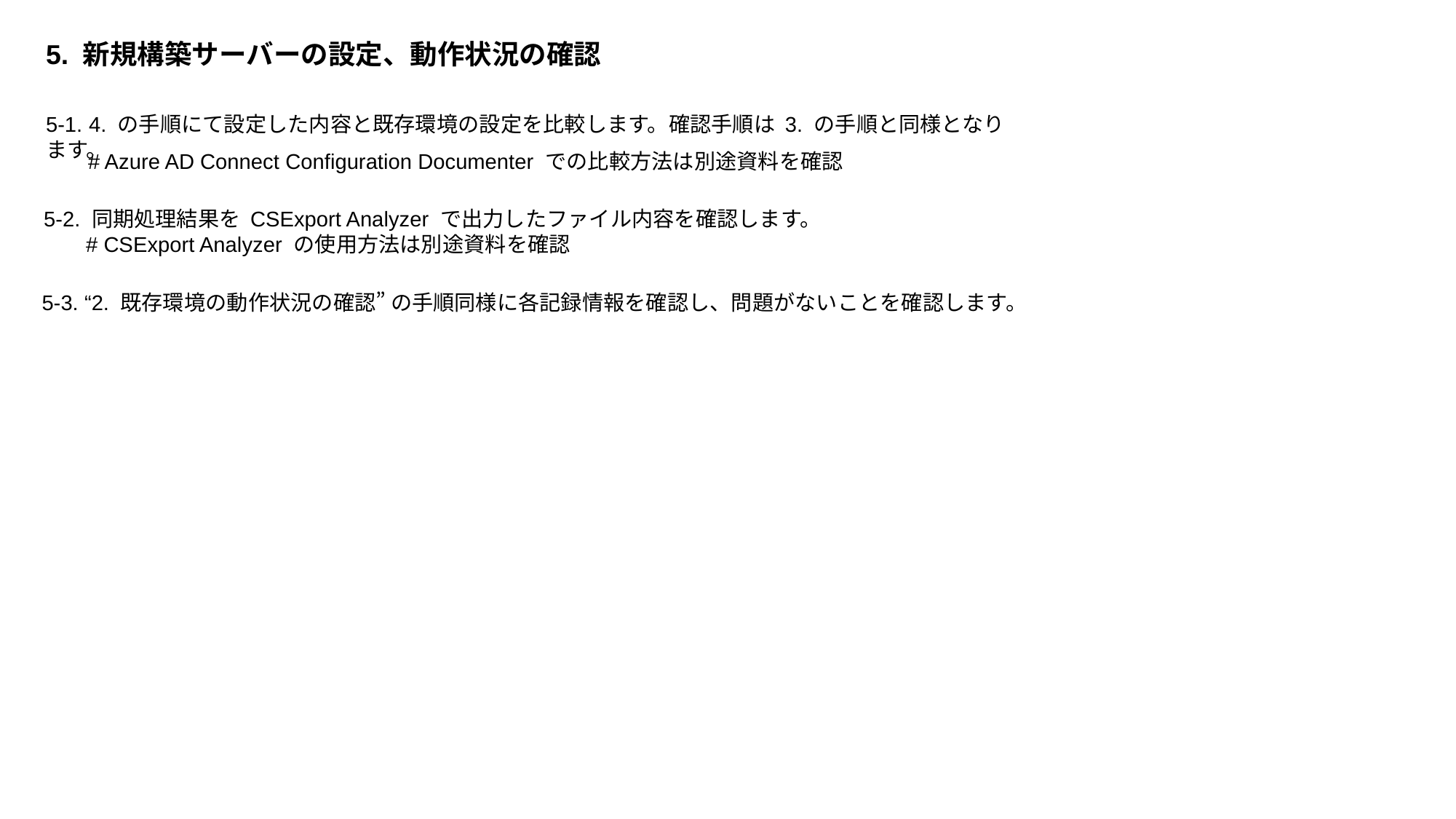

5. 新規構築サーバーの設定、動作状況の確認
5-1. 4. の手順にて設定した内容と既存環境の設定を比較します。確認手順は 3. の手順と同様となります。
       # Azure AD Connect Configuration Documenter での比較方法は別途資料を確認
5-2. 同期処理結果を CSExport Analyzer で出力したファイル内容を確認します。
       # CSExport Analyzer の使用方法は別途資料を確認
5-3. “2. 既存環境の動作状況の確認” の手順同様に各記録情報を確認し、問題がないことを確認します。